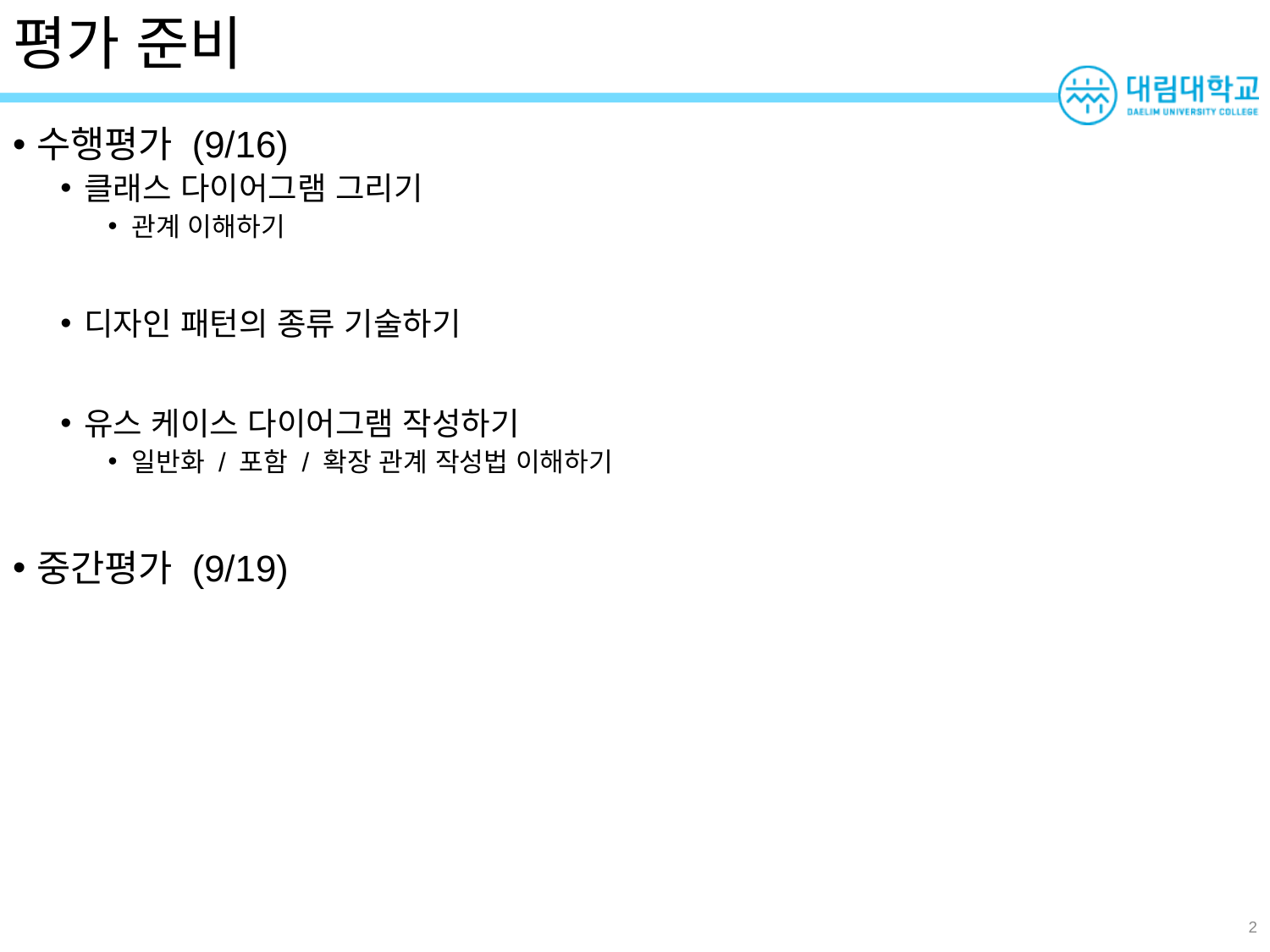

# 평가 준비
수행평가 (9/16)
클래스 다이어그램 그리기
관계 이해하기

디자인 패턴의 종류 기술하기

유스 케이스 다이어그램 작성하기
일반화 / 포함 / 확장 관계 작성법 이해하기

중간평가 (9/19)

2